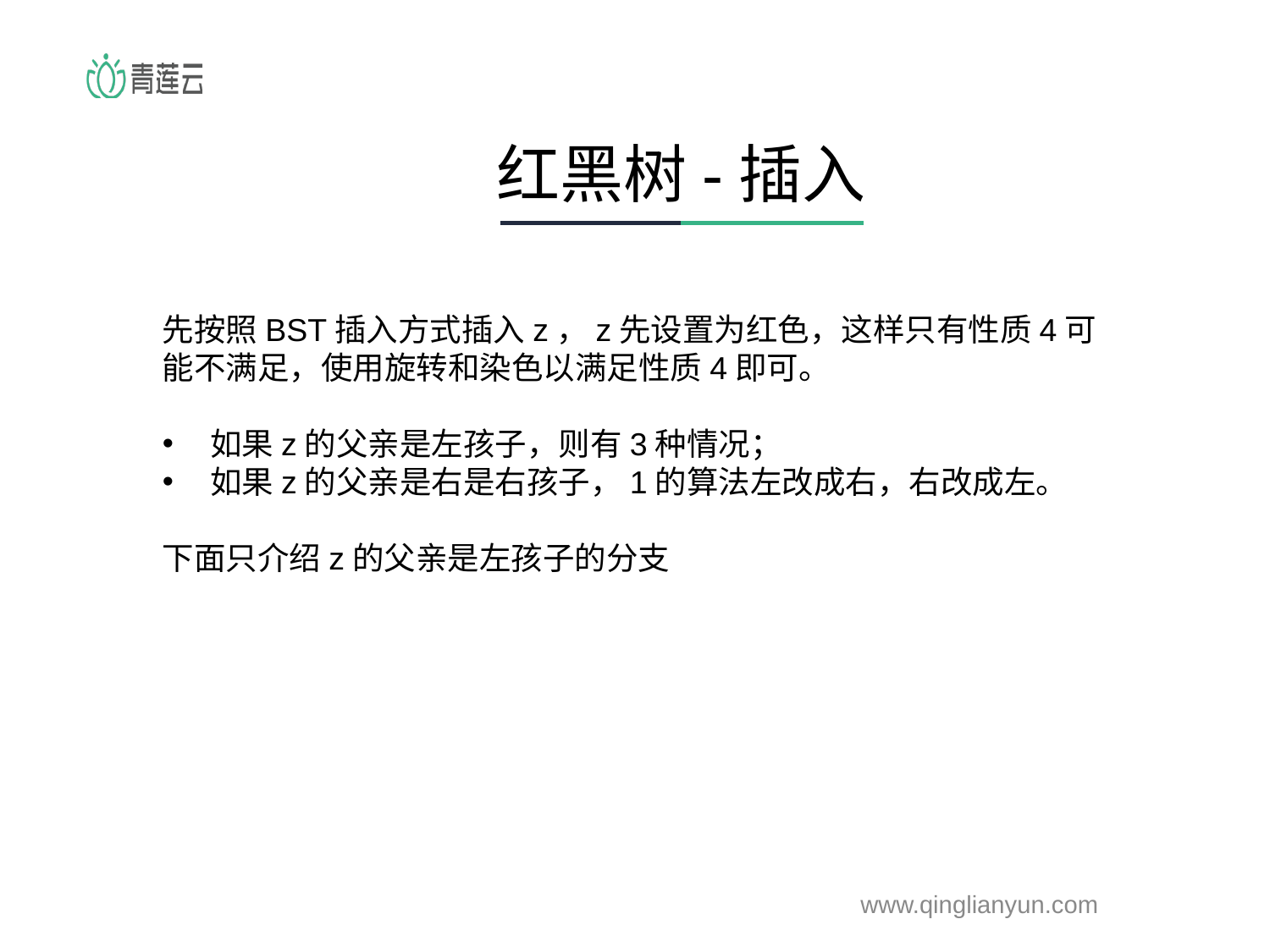

红黑树-插入
先按照BST插入方式插入z，z先设置为红色，这样只有性质4可能不满足，使用旋转和染色以满足性质4即可。

如果z的父亲是左孩子，则有3种情况；
如果z的父亲是右是右孩子，1的算法左改成右，右改成左。

下面只介绍z的父亲是左孩子的分支